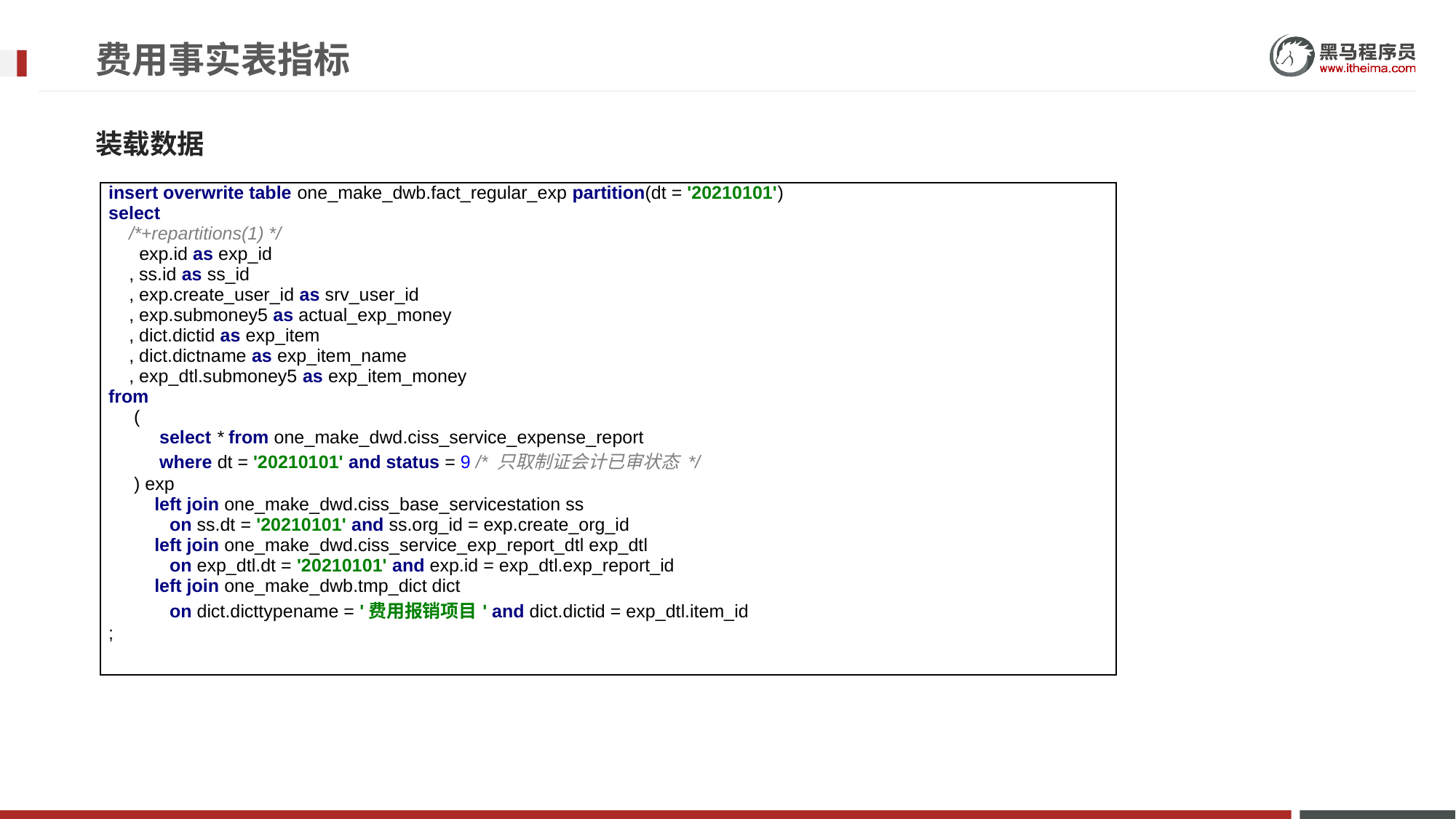

# 费用事实表指标
装载数据
| insert overwrite table one\_make\_dwb.fact\_regular\_exp partition(dt = '20210101') select /\*+repartitions(1) \*/ exp.id as exp\_id , ss.id as ss\_id , exp.create\_user\_id as srv\_user\_id , exp.submoney5 as actual\_exp\_money , dict.dictid as exp\_item , dict.dictname as exp\_item\_name , exp\_dtl.submoney5 as exp\_item\_money from ( select \* from one\_make\_dwd.ciss\_service\_expense\_report where dt = '20210101' and status = 9 /\* 只取制证会计已审状态 \*/ ) exp left join one\_make\_dwd.ciss\_base\_servicestation ss on ss.dt = '20210101' and ss.org\_id = exp.create\_org\_id left join one\_make\_dwd.ciss\_service\_exp\_report\_dtl exp\_dtl on exp\_dtl.dt = '20210101' and exp.id = exp\_dtl.exp\_report\_id left join one\_make\_dwb.tmp\_dict dict on dict.dicttypename = '费用报销项目' and dict.dictid = exp\_dtl.item\_id ; |
| --- |